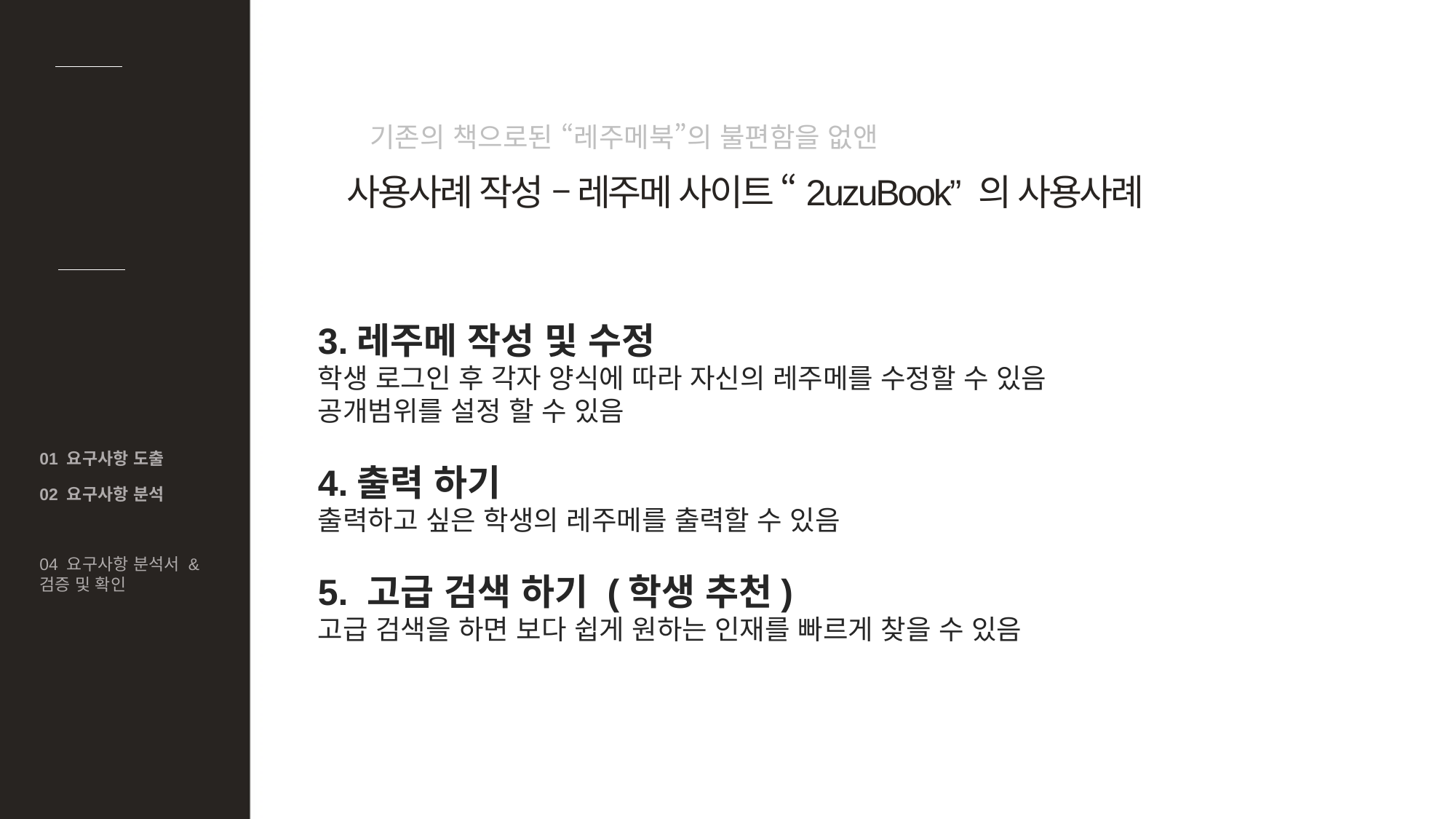

#
04
요구분석
기존의 책으로된 “레주메북”의 불편함을 없앤
사용사례 작성 – 레주메 사이트 “2uzuBook” 의 사용사례
3.레주메 작성 및 수정
학생 로그인 후 각자 양식에 따라 자신의 레주메를 수정할 수 있음
공개범위를 설정 할 수 있음

4.출력 하기
출력하고 싶은 학생의 레주메를 출력할 수 있음

5. 고급 검색 하기 (학생 추천)
고급 검색을 하면 보다 쉽게 원하는 인재를 빠르게 찾을 수 있음

01 요구사항 도출
02 요구사항 분석
03 사용사례 작성
04 요구사항 분석서 & 검증 및 확인